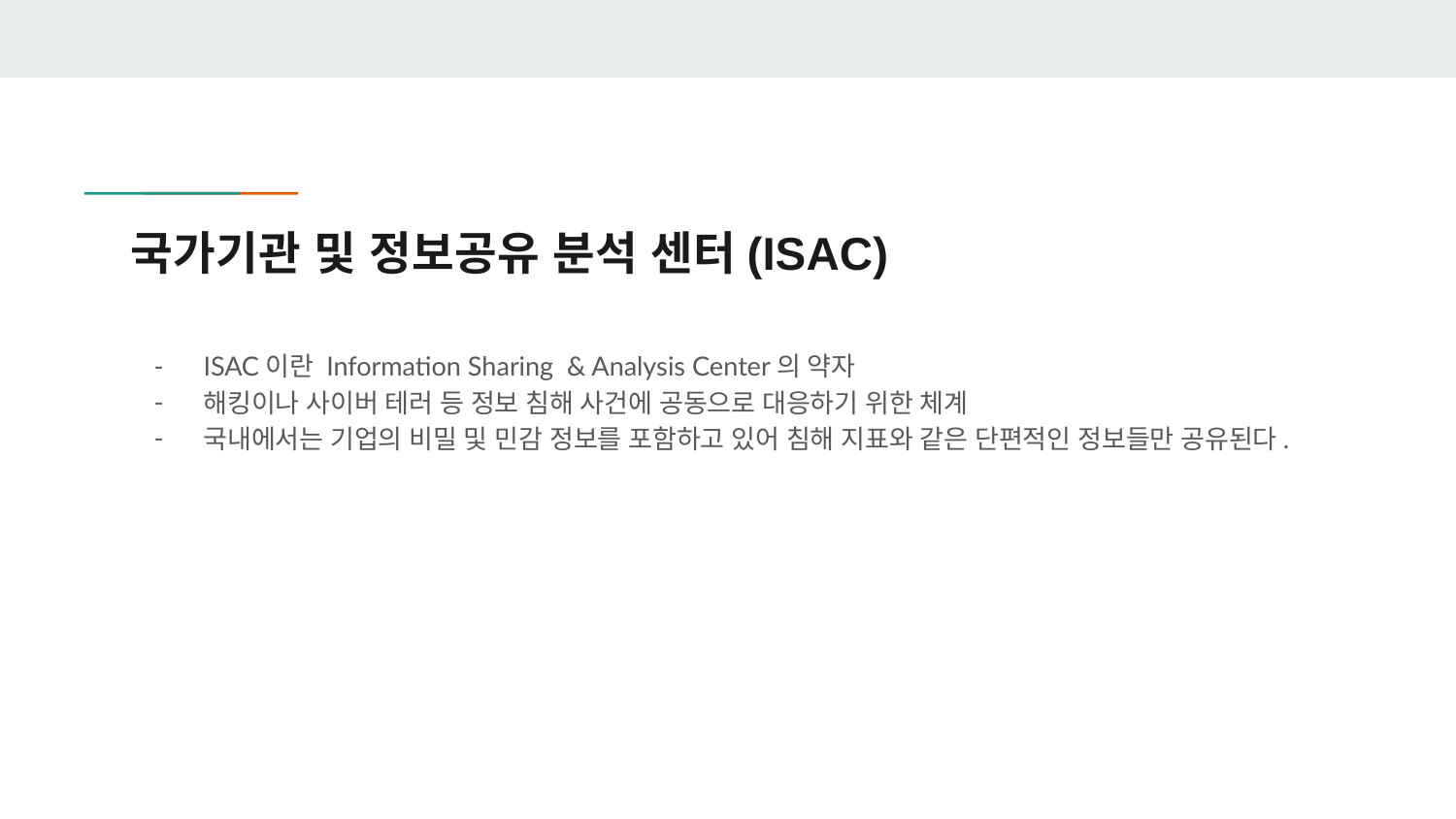

# 국가기관 및 정보공유 분석 센터(ISAC)
ISAC이란 Information Sharing  & Analysis Center의 약자
해킹이나 사이버 테러 등 정보 침해 사건에 공동으로 대응하기 위한 체계
국내에서는 기업의 비밀 및 민감 정보를 포함하고 있어 침해 지표와 같은 단편적인 정보들만 공유된다.